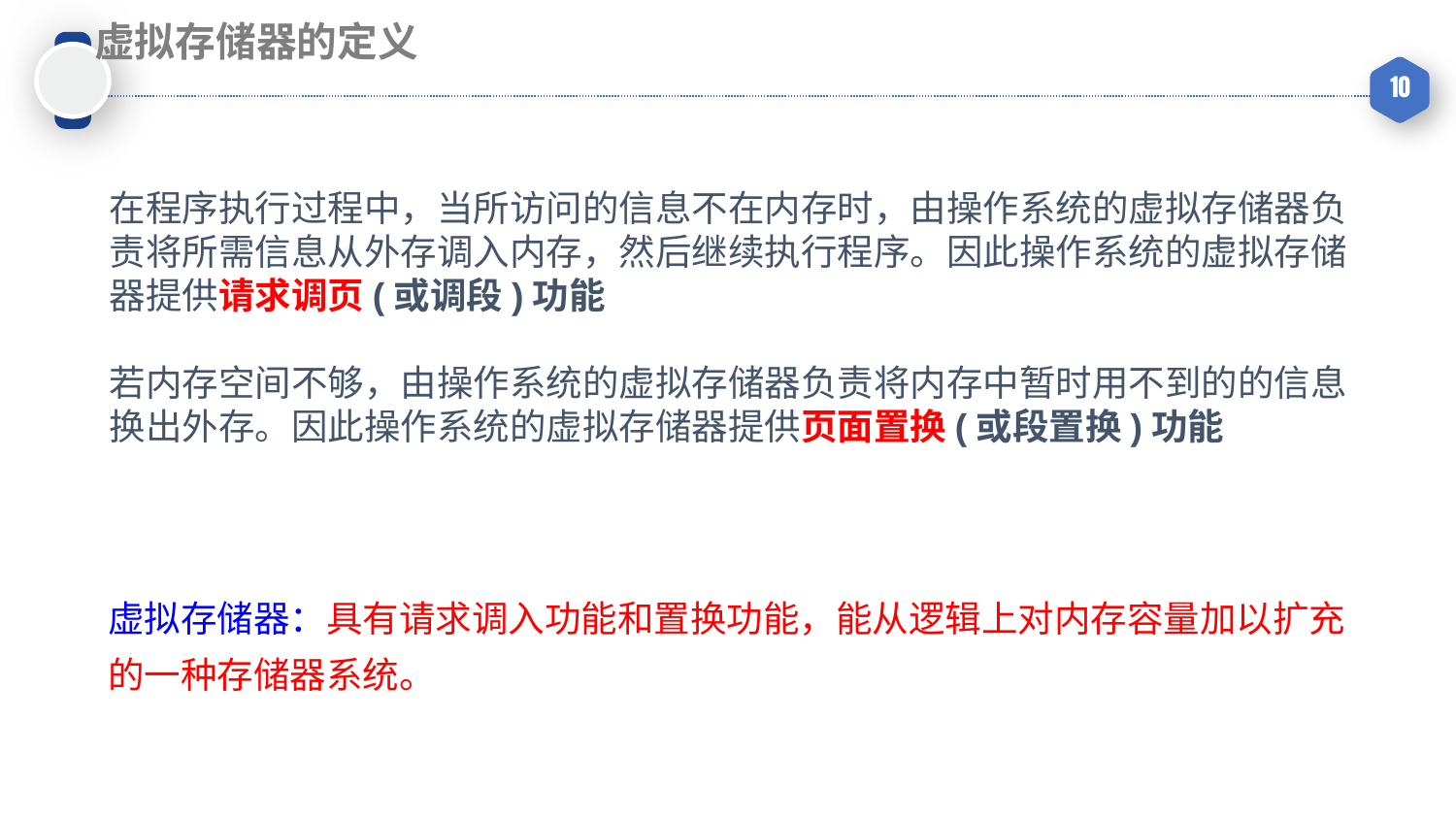

虚拟存储器的定义

在程序执行过程中，当所访问的信息不在内存时，由操作系统的虚拟存储器负责将所需信息从外存调入内存，然后继续执行程序。因此操作系统的虚拟存储器提供请求调页(或调段)功能

若内存空间不够，由操作系统的虚拟存储器负责将内存中暂时用不到的的信息换出外存。因此操作系统的虚拟存储器提供页面置换(或段置换)功能
虚拟存储器：具有请求调入功能和置换功能，能从逻辑上对内存容量加以扩充的一种存储器系统。